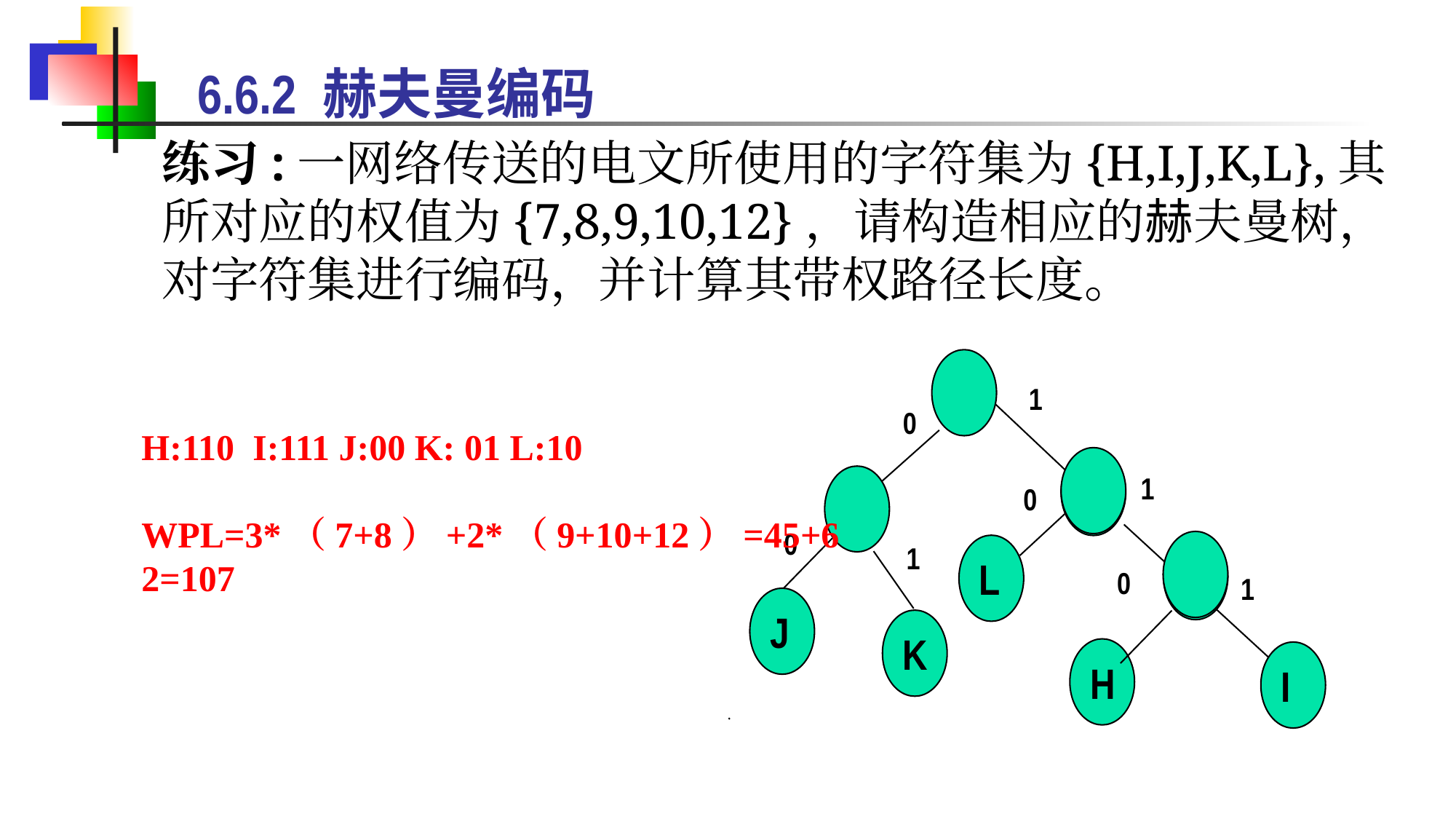

6.6.2 赫夫曼编码
练习:一网络传送的电文所使用的字符集为{H,I,J,K,L},其所对应的权值为{7,8,9,10,12}，请构造相应的赫夫曼树，对字符集进行编码，并计算其带权路径长度。

L

H
I
1
1

1

0
1
0

J
K

0
0
H:110  I:111 J:00 K: 01 L:10

WPL=3*（7+8）+2*（9+10+12）=45+62=107